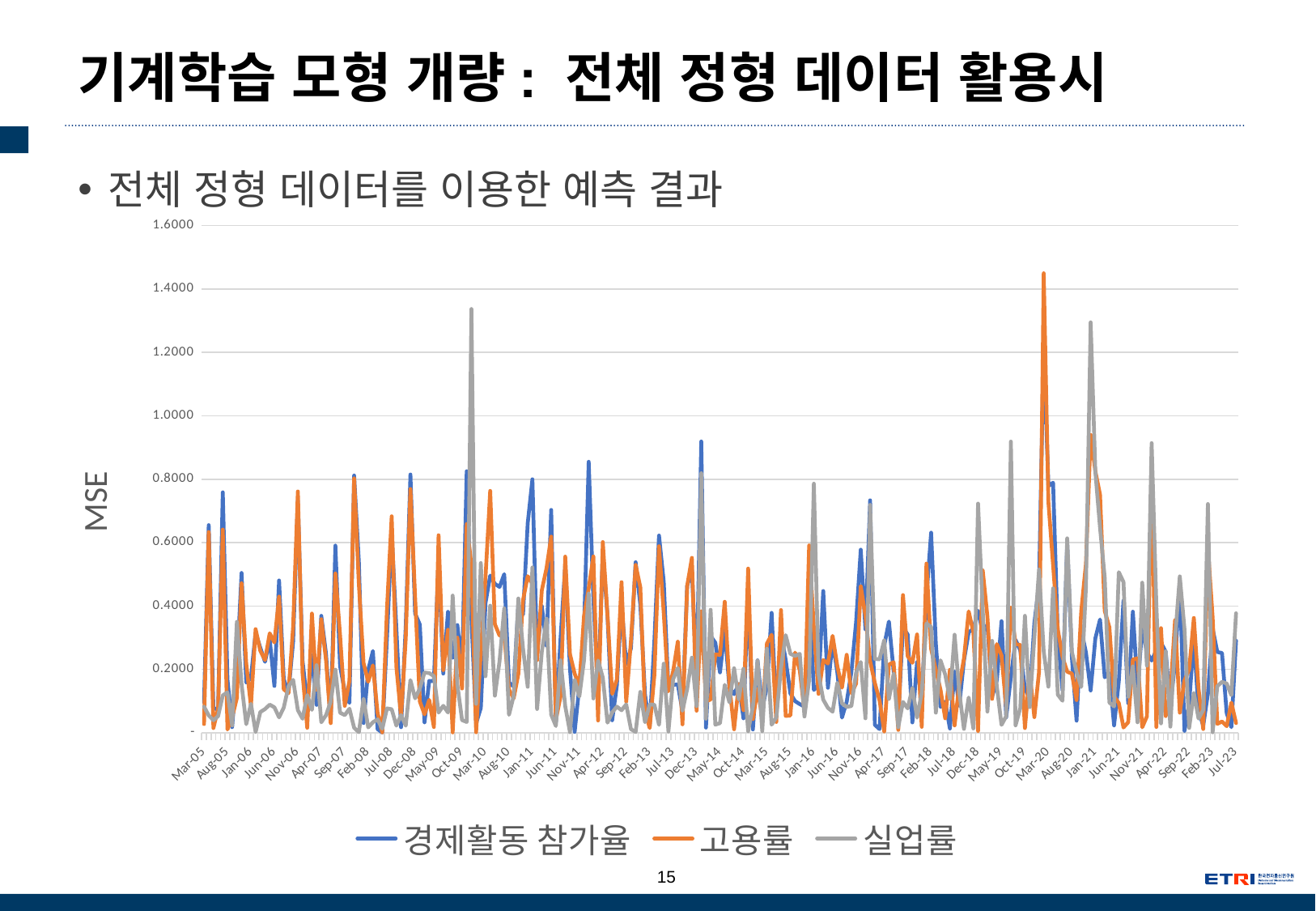

# 기계학습 모형 개량: 전체 정형 데이터 활용시
전체 정형 데이터를 이용한 예측 결과

### Chart

| Category | 경제활동 참가율 | 고용률 | 실업률 |
|---|---|---|---|
| 38412 | 0.096425354 | 0.027527392 | 0.08246711 |
| 38443 | 0.6552019 | 0.63340825 | 0.054788783 |
| 38473 | 0.07833284 | 0.014931142 | 0.039640844 |
| 38504 | 0.072803244 | 0.07611291 | 0.052492805 |
| 38534 | 0.75859916 | 0.64119035 | 0.1179745 |
| 38565 | 0.16869903 | 0.010384798 | 0.12747097 |
| 38596 | 0.017929018 | 0.049113452 | 0.023343056 |
| 38626 | 0.20441157 | 0.10941869 | 0.35018456 |
| 38657 | 0.5040815 | 0.47158778 | 0.15373658 |
| 38687 | 0.15856409 | 0.21796507 | 0.02713129 |
| 38718 | 0.17211044 | 0.08454929 | 0.09144041 |
| 38749 | 0.31672263 | 0.32698977 | 0.0024120957 |
| 38777 | 0.26810217 | 0.25848573 | 0.06535974 |
| 38808 | 0.22387353 | 0.22964871 | 0.07494548 |
| 38838 | 0.29408294 | 0.31378627 | 0.08878632 |
| 38869 | 0.14793858 | 0.28499788 | 0.08038822 |
| 38899 | 0.48048192 | 0.42964286 | 0.048597187 |
| 38930 | 0.16917479 | 0.13707075 | 0.07959415 |
| 38961 | 0.12682933 | 0.124985754 | 0.14566258 |
| 38991 | 0.28730112 | 0.33473068 | 0.16702959 |
| 39022 | 0.7325722 | 0.76129365 | 0.071352266 |
| 39052 | 0.22795427 | 0.18786675 | 0.044434875 |
| 39083 | 0.08985467 | 0.015758201 | 0.118988864 |
| 39114 | 0.24521923 | 0.37611544 | 0.07235573 |
| 39142 | 0.08796263 | 0.13556194 | 0.21314839 |
| 39173 | 0.36891976 | 0.35845983 | 0.03304161 |
| 39203 | 0.2493833 | 0.22924516 | 0.055533737 |
| 39234 | 0.03601496 | 0.03036885 | 0.098279096 |
| 39264 | 0.5904494 | 0.5025377 | 0.19905294 |
| 39295 | 0.210473 | 0.30783585 | 0.06324441 |
| 39326 | 0.13043815 | 0.08503039 | 0.055659264 |
| 39356 | 0.09416821 | 0.16358697 | 0.07577264 |
| 39387 | 0.8116178 | 0.80285954 | 0.01582285 |
| 39417 | 0.54028654 | 0.46920738 | 0.0018165559 |
| 39448 | 0.030846156 | 0.22054046 | 0.10751702 |
| 39479 | 0.19820964 | 0.16086704 | 0.016908057 |
| 39508 | 0.25802058 | 0.21275437 | 0.033197984 |
| 39539 | 0.011319667 | 0.06240207 | 0.042116635 |
| 39569 | 0.0008689761 | 0.0013305545 | 0.012686819 |
| 39600 | 0.30186903 | 0.3922903 | 0.07698241 |
| 39630 | 0.63311 | 0.6829789 | 0.07428363 |
| 39661 | 0.32814363 | 0.20770489 | 0.022585236 |
| 39692 | 0.01759559 | 0.051126257 | 0.05574815 |
| 39722 | 0.336469 | 0.29657978 | 0.022420555 |
| 39753 | 0.81478643 | 0.76895416 | 0.16606998 |
| 39783 | 0.37627554 | 0.42736846 | 0.10874258 |
| 39814 | 0.34140655 | 0.09869012 | 0.13985929 |
| 39845 | 0.03296405 | 0.05812329 | 0.19018742 |
| 39873 | 0.16368109 | 0.103916585 | 0.18827356 |
| 39904 | 0.16298652 | 0.018191189 | 0.17885178 |
| 39934 | 0.5494353 | 0.6232056 | 0.063768506 |
| 39965 | 0.18679905 | 0.19766286 | 0.08512587 |
| 39995 | 0.38157013 | 0.32510462 | 0.063829094 |
| 40026 | 0.23700534 | 0.0011156499 | 0.43276542 |
| 40057 | 0.33985028 | 0.30023074 | 0.15217152 |
| 40087 | 0.20616683 | 0.1397569 | 0.040004887 |
| 40118 | 0.825325 | 0.6586397 | 0.033939674 |
| 40148 | 0.36073256 | 0.5283136 | 1.3368343 |
| 40179 | 0.029505119 | 0.0016021356 | 0.09125729 |
| 40210 | 0.078507364 | 0.25451827 | 0.53539896 |
| 40238 | 0.40924937 | 0.4903469 | 0.17841154 |
| 40269 | 0.4959107 | 0.7630527 | 0.40090826 |
| 40299 | 0.46971408 | 0.34242284 | 0.11703642 |
| 40330 | 0.4600313 | 0.30651534 | 0.22639076 |
| 40360 | 0.500451 | 0.3072435 | 0.39237466 |
| 40391 | 0.15805635 | 0.13623485 | 0.056704678 |
| 40422 | 0.14613013 | 0.10815929 | 0.11619855 |
| 40452 | 0.40448686 | 0.18570699 | 0.42361438 |
| 40483 | 0.37306345 | 0.41843778 | 0.26545224 |
| 40513 | 0.6610975 | 0.49407423 | 0.1450085 |
| 40544 | 0.799762 | 0.4698675 | 0.52154654 |
| 40575 | 0.24612719 | 0.22908181 | 0.07503088 |
| 40603 | 0.39967096 | 0.44934 | 0.25522172 |
| 40634 | 0.27484566 | 0.5186916 | 0.3598553 |
| 40664 | 0.70307946 | 0.6188717 | 0.057228886 |
| 40695 | 0.031304657 | 0.04049456 | 0.02129829 |
| 40725 | 0.29829863 | 0.114848524 | 0.22873944 |
| 40756 | 0.5275457 | 0.55566525 | 0.08389667 |
| 40787 | 0.2021336 | 0.24814463 | 0.0019287094 |
| 40817 | 0.0028161705 | 0.1865143 | 0.16706899 |
| 40848 | 0.1461916 | 0.14821053 | 0.11426286 |
| 40878 | 0.3232031 | 0.36792105 | 0.2281478 |
| 40909 | 0.8549803 | 0.45605755 | 0.43937597 |
| 40940 | 0.42291635 | 0.5561316 | 0.10830015 |
| 40969 | 0.12756467 | 0.0389086 | 0.22793992 |
| 41000 | 0.5687646 | 0.6015494 | 0.17417955 |
| 41030 | 0.36965138 | 0.37155998 | 0.031888835 |
| 41061 | 0.039463535 | 0.12284853 | 0.06420187 |
| 41091 | 0.14882845 | 0.1676296 | 0.08252541 |
| 41122 | 0.40888733 | 0.47504157 | 0.071104266 |
| 41153 | 0.21591896 | 0.097847305 | 0.089488514 |
| 41183 | 0.26630342 | 0.29063883 | 0.011388123 |
| 41214 | 0.5378766 | 0.5294237 | 0.0024885908 |
| 41244 | 0.4041744 | 0.45934004 | 0.12885031 |
| 41275 | 0.12056544 | 0.06815602 | 0.033236206 |
| 41306 | 0.020291567 | 0.015059471 | 0.08936414 |
| 41334 | 0.28988004 | 0.18182182 | 0.088570654 |
| 41365 | 0.62220466 | 0.5884123 | 0.025112107 |
| 41395 | 0.47634625 | 0.37806076 | 0.21807578 |
| 41426 | 0.13911736 | 0.13092485 | 0.0039134324 |
| 41456 | 0.15144593 | 0.19331068 | 0.16869062 |
| 41487 | 0.1525727 | 0.2873411 | 0.20456308 |
| 41518 | 0.068310454 | 0.026661053 | 0.06949869 |
| 41548 | 0.46338668 | 0.46315178 | 0.13783532 |
| 41579 | 0.5153365 | 0.55183375 | 0.23704639 |
| 41609 | 0.16196123 | 0.069535136 | 0.08415088 |
| 41640 | 0.91905427 | 0.38304913 | 0.8189963 |
| 41671 | 0.016402245 | 0.0995971 | 0.04434991 |
| 41699 | 0.3056848 | 0.10473907 | 0.38796738 |
| 41730 | 0.28394252 | 0.24723218 | 0.02572617 |
| 41760 | 0.19044688 | 0.24588022 | 0.030446649 |
| 41791 | 0.3240066 | 0.41332972 | 0.1512635 |
| 41821 | 0.1428923 | 0.14910486 | 0.09595282 |
| 41852 | 0.122015215 | 0.011058927 | 0.20356672 |
| 41883 | 0.15410814 | 0.15347058 | 0.10519842 |
| 41913 | 0.045422353 | 0.071210176 | 0.20198594 |
| 41944 | 0.44797593 | 0.5179503 | 0.0050105155 |
| 41974 | 0.0105086565 | 0.043432057 | 0.083034515 |
| 42005 | 0.22835696 | 0.1381799 | 0.22776753 |
| 42036 | 0.076491505 | 0.0473122 | 0.005075097 |
| 42064 | 0.14635092 | 0.28149658 | 0.26501268 |
| 42095 | 0.37838137 | 0.30920896 | 0.025511846 |
| 42125 | 0.06069249 | 0.034211516 | 0.04823055 |
| 42156 | 0.3162619 | 0.38720217 | 0.20443897 |
| 42186 | 0.2289559 | 0.053153306 | 0.3078906 |
| 42217 | 0.12397187 | 0.05452843 | 0.2490747 |
| 42248 | 0.09977844 | 0.2530378 | 0.24247432 |
| 42278 | 0.090421185 | 0.19692235 | 0.24910006 |
| 42309 | 0.08239263 | 0.06734419 | 0.05141218 |
| 42339 | 0.43482223 | 0.5910665 | 0.16660911 |
| 42370 | 0.13525224 | 0.32975206 | 0.7858364 |
| 42401 | 0.15009019 | 0.12277055 | 0.18606079 |
| 42430 | 0.44727868 | 0.229276 | 0.104518935 |
| 42461 | 0.14187485 | 0.21848041 | 0.07843606 |
| 42491 | 0.2890159 | 0.30581278 | 0.06655982 |
| 42522 | 0.19146352 | 0.2109729 | 0.15736341 |
| 42552 | 0.047815725 | 0.14236757 | 0.0929405 |
| 42583 | 0.097831964 | 0.2460739 | 0.0814869 |
| 42614 | 0.19172558 | 0.12436371 | 0.084408134 |
| 42644 | 0.348297 | 0.15510657 | 0.18883108 |
| 42675 | 0.5776091 | 0.46185428 | 0.22326496 |
| 42705 | 0.3261488 | 0.36926675 | 0.045633376 |
| 42736 | 0.7333485 | 0.22581513 | 0.71909773 |
| 42767 | 0.025164843 | 0.15691972 | 0.23311096 |
| 42795 | 0.011475682 | 0.102197945 | 0.23172516 |
| 42826 | 0.27500027 | 0.0042184293 | 0.292342 |
| 42856 | 0.3508482 | 0.21504073 | 0.10665549 |
| 42887 | 0.19525668 | 0.22267011 | 0.18579875 |
| 42917 | 0.046717912 | 0.008900225 | 0.017715394 |
| 42948 | 0.33232436 | 0.4344241 | 0.09732075 |
| 42979 | 0.3100391 | 0.24173522 | 0.07685314 |
| 43009 | 0.03268876 | 0.22073443 | 0.14167736 |
| 43040 | 0.2228654 | 0.31020760000000003 | 0.047776878 |
| 43070 | 0.09694612 | 0.018727183 | 0.12681618 |
| 43101 | 0.42723376 | 0.53365237 | 0.34456104 |
| 43132 | 0.6313942 | 0.26445282 | 0.33434275 |
| 43160 | 0.28077766 | 0.19848335 | 0.06348458 |
| 43191 | 0.08157089 | 0.13542113 | 0.22856694 |
| 43221 | 0.09802828 | 0.045646884 | 0.18330579 |
| 43252 | 0.0135124475 | 0.1987221 | 0.106813386 |
| 43282 | 0.19266756 | 0.023325771 | 0.30944952 |
| 43313 | 0.085543014 | 0.15060318 | 0.12982315 |
| 43344 | 0.22760636 | 0.23433545 | 0.0123034045 |
| 43374 | 0.31710094 | 0.38291198 | 0.11129537 |
| 43405 | 0.32786727 | 0.31712377 | 0.013618752 |
| 43435 | 0.3845622 | 0.0057132244 | 0.7232067 |
| 43466 | 0.3158479 | 0.5122078 | 0.38632458 |
| 43497 | 0.34118912 | 0.36652195 | 0.06694996 |
| 43525 | 0.1138795 | 0.1069822 | 0.28984943 |
| 43556 | 0.16519636 | 0.2796808 | 0.14657018 |
| 43586 | 0.35210124 | 0.24388161 | 0.025018692 |
| 43617 | 0.04892376 | 0.08075946 | 0.052165292 |
| 43647 | 0.17579675 | 0.3944542 | 0.91855764 |
| 43678 | 0.2931922 | 0.27962807 | 0.023506373 |
| 43709 | 0.2602106 | 0.27713197 | 0.078020856 |
| 43739 | 0.13880612 | 0.014832467 | 0.36904278 |
| 43770 | 0.1099543 | 0.18965948 | 0.08095378 |
| 43800 | 0.34591925 | 0.049576104 | 0.30123046 |
| 43831 | 0.4695894 | 0.19239819 | 0.51488507 |
| 43862 | 1.2225976 | 1.4495442 | 0.25598696 |
| 43891 | 0.7787081 | 0.7275972 | 0.1455028 |
| 43922 | 0.7888018 | 0.52888536 | 0.45554826 |
| 43952 | 0.30648893 | 0.32540065 | 0.12016381 |
| 43983 | 0.13418055 | 0.23940897 | 0.101031736 |
| 44013 | 0.59832007 | 0.19255453 | 0.61332047 |
| 44044 | 0.23793784 | 0.18681207 | 0.25582367 |
| 44075 | 0.03824888 | 0.10318985 | 0.19141772 |
| 44105 | 0.32577974 | 0.38374373 | 0.14476821 |
| 44136 | 0.2536844 | 0.53242373 | 0.45776355 |
| 44166 | 0.13335949 | 0.9398869 | 1.2948415 |
| 44197 | 0.29759178 | 0.8252796 | 0.82350063 |
| 44228 | 0.3573215 | 0.7516848 | 0.6470592 |
| 44256 | 0.17500609 | 0.38476294 | 0.4903208 |
| 44287 | 0.18724376 | 0.33274966 | 0.09544623 |
| 44317 | 0.023356438 | 0.11423478 | 0.083015874 |
| 44348 | 0.16226417 | 0.093630075 | 0.5066883 |
| 44378 | 0.41702446 | 0.01662109 | 0.47565776 |
| 44409 | 0.09328495 | 0.033208467 | 0.113776185 |
| 44440 | 0.382007 | 0.23124063 | 0.20924094 |
| 44470 | 0.1422889 | 0.23507833 | 0.033166423 |
| 44501 | 0.3303591 | 0.01733005 | 0.4736002 |
| 44531 | 0.25374457 | 0.05159551 | 0.21191412 |
| 44562 | 0.22787467 | 0.8337862 | 0.9138185 |
| 44593 | 0.25993824 | 0.01839447 | 0.40554354 |
| 44621 | 0.28444368 | 0.33008826 | 0.029678166 |
| 44652 | 0.25562835 | 0.052779138 | 0.25696397 |
| 44682 | 0.085864305 | 0.12302915 | 0.019359589 |
| 44713 | 0.22146073 | 0.35506064 | 0.2979292 |
| 44743 | 0.4745988 | 0.06339268 | 0.49329758 |
| 44774 | 0.0060567483 | 0.16509435 | 0.3275128 |
| 44805 | 0.092575304 | 0.19942015 | 0.0154002905 |
| 44835 | 0.2983496 | 0.36217794 | 0.125662 |
| 44866 | 0.06985748 | 0.13976204 | 0.044888914 |
| 44896 | 0.02220434 | 0.011775136 | 0.07202512 |
| 44927 | 0.123113364 | 0.58537084 | 0.72183967 |
| 44958 | 0.32891387 | 0.36472023 | 0.0016088039 |
| 44986 | 0.25480396 | 0.028101444 | 0.14682421 |
| 45017 | 0.25159538 | 0.035740376 | 0.16068897 |
| 45047 | 0.06177607 | 0.020866036 | 0.15544891 |
| 45078 | 0.01770556 | 0.095163524 | 0.11860317 |
| 45108 | 0.2906457 | 0.030574776 | 0.37694836 |